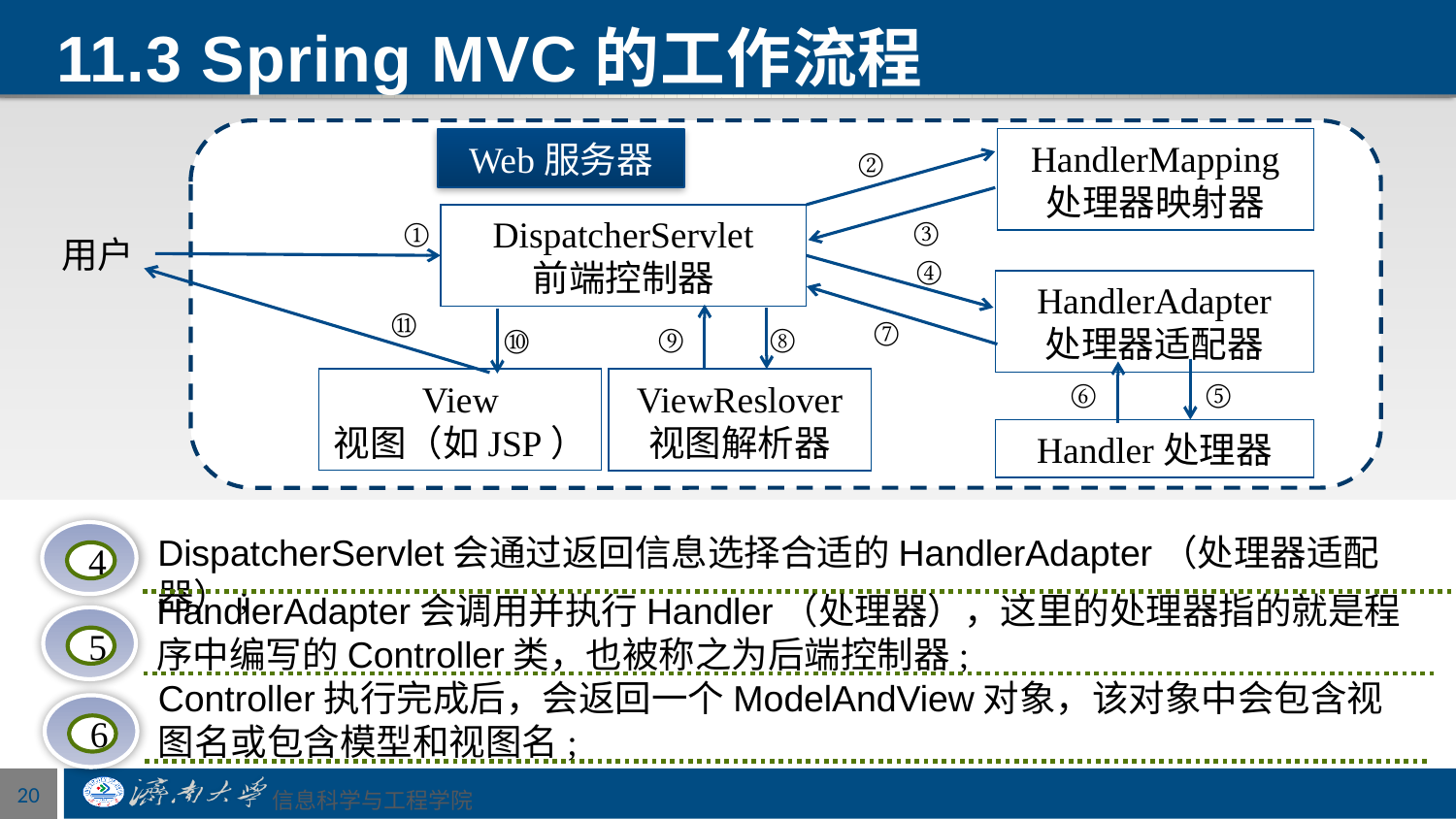

# 11.3 Spring MVC的工作流程

HandlerMapping
处理器映射器
Web服务器
②
③
①
DispatcherServlet
前端控制器
用户
④
HandlerAdapter
处理器适配器
⑪
⑦
⑧
⑨
⑩
⑤
⑥
View
视图（如JSP）
ViewReslover
视图解析器
Handler处理器

4
DispatcherServlet会通过返回信息选择合适的HandlerAdapter（处理器适配器）;
HandlerAdapter会调用并执行Handler（处理器），这里的处理器指的就是程序中编写的Controller类，也被称之为后端控制器;

5
Controller执行完成后，会返回一个ModelAndView对象，该对象中会包含视图名或包含模型和视图名;

6